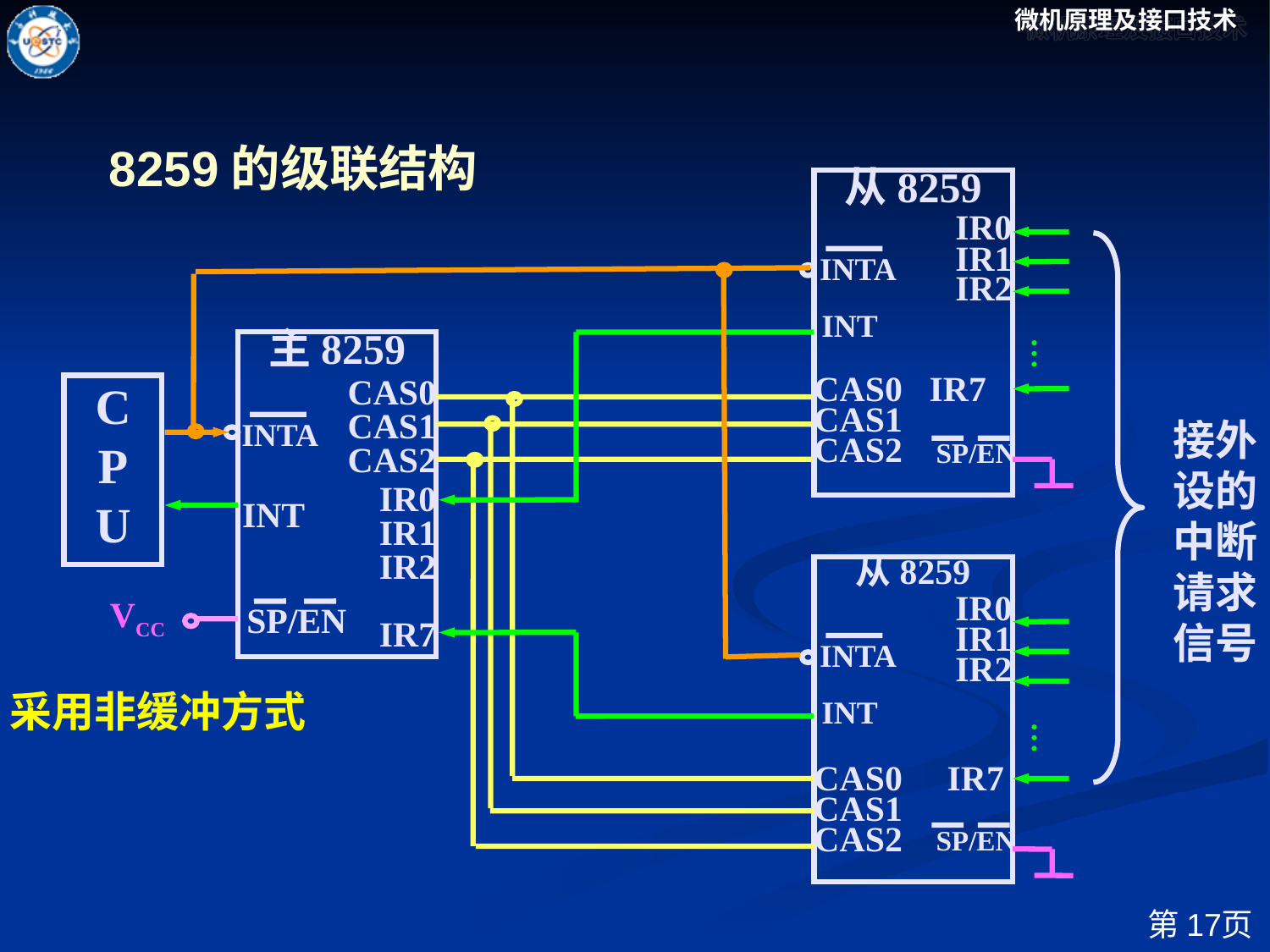

8259的级联结构
从8259
IR0
IR1
IR2

CAS0   IR7
CAS1
CAS2

INTA

INT
主8259
CAS0
CAS1
CAS2
IR0
IR1
IR2

IR7

…
C
P
U

接外设的
中断请求信号
INTA

SP/EN

INT

从8259
IR0
IR1
IR2

CAS0     IR7
CAS1
CAS2
VCC
SP/EN

INTA

采用非缓冲方式

INT

…

SP/EN